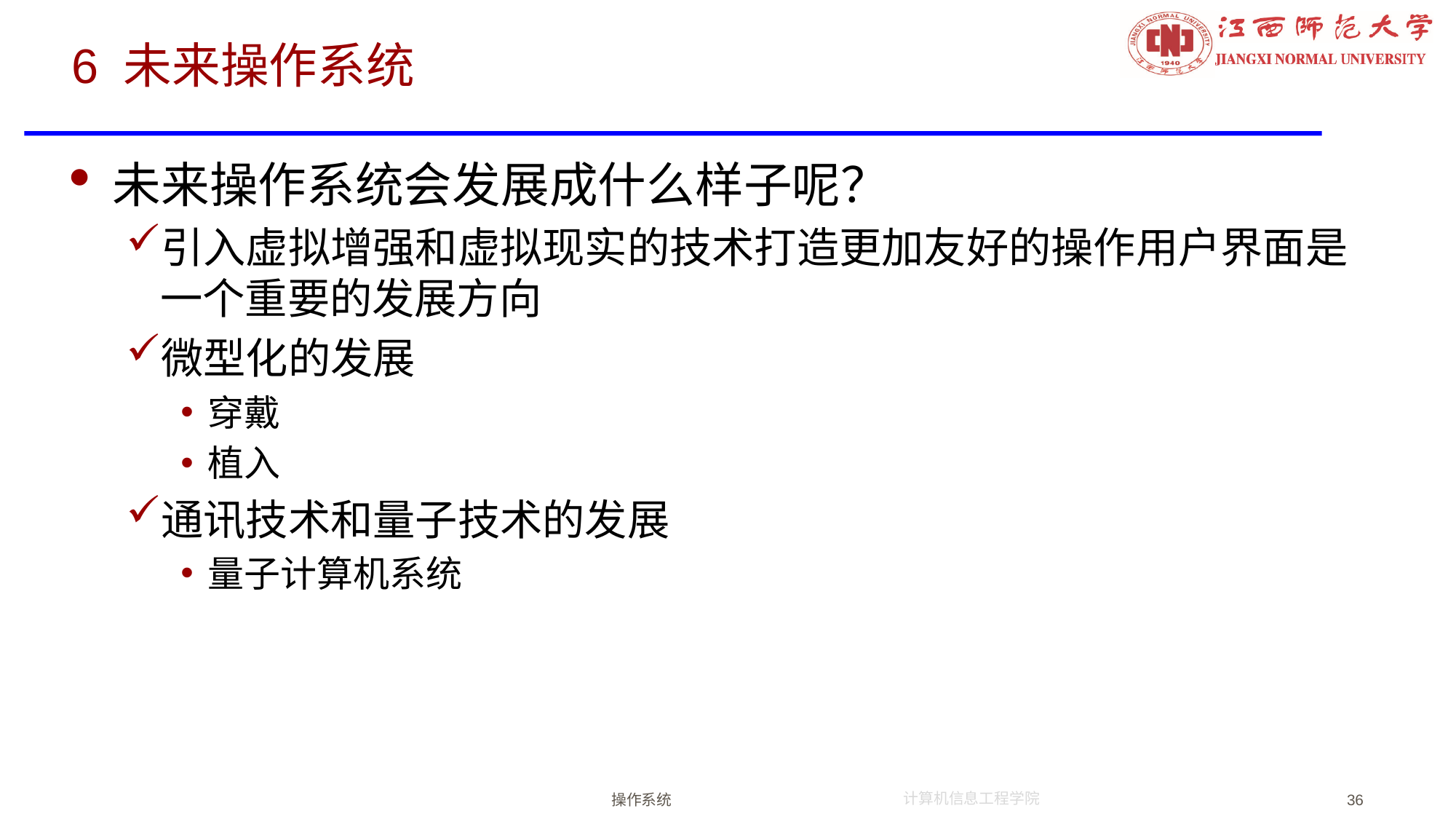

# 6 未来操作系统
未来操作系统会发展成什么样子呢？
引入虚拟增强和虚拟现实的技术打造更加友好的操作用户界面是一个重要的发展方向
微型化的发展
穿戴
植入
通讯技术和量子技术的发展
量子计算机系统
操作系统
36